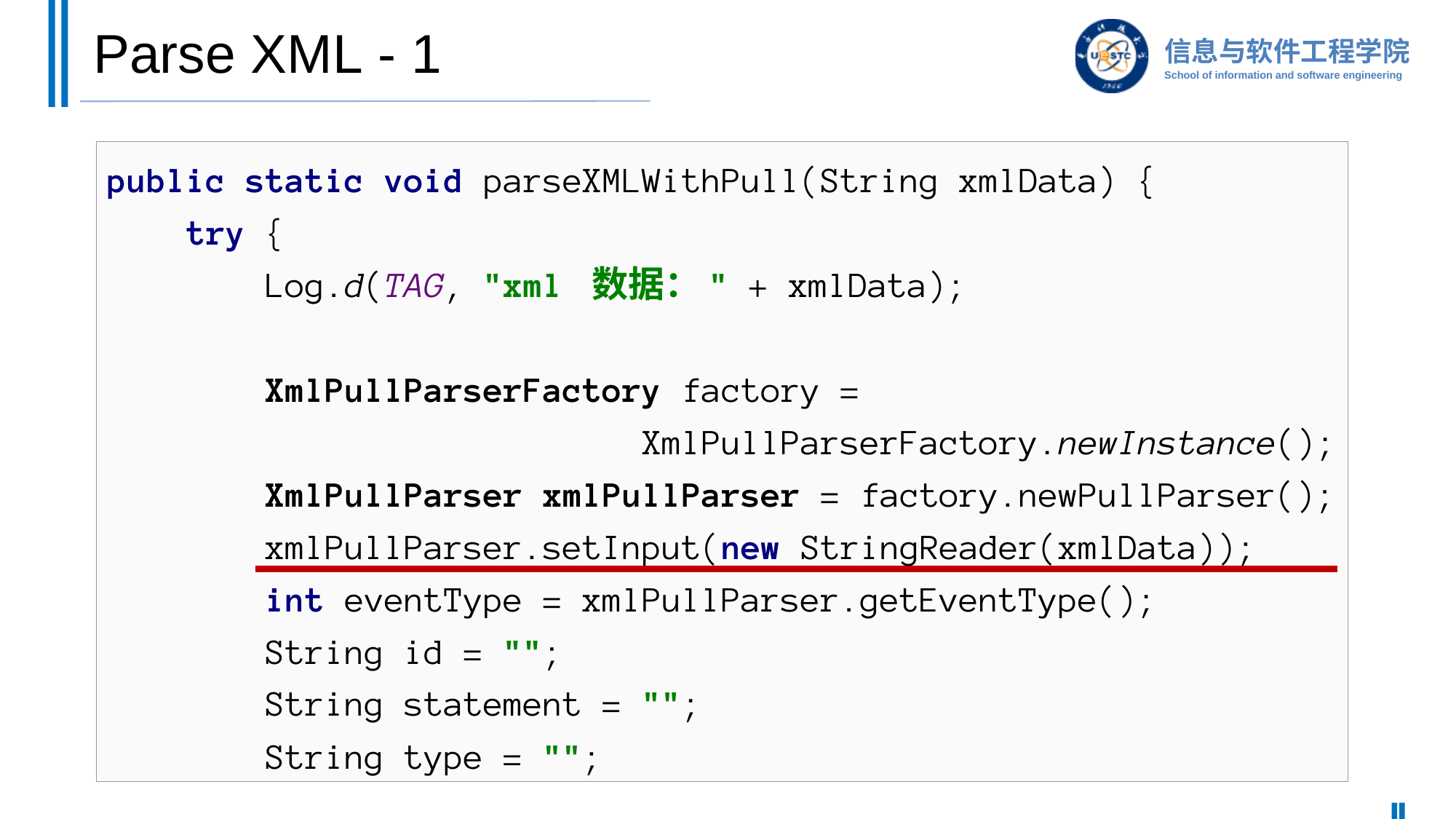

# Parse XML - 1
public static void parseXMLWithPull(String xmlData) {
    try {
        Log.d(TAG, "xml 数据：" + xmlData);
        XmlPullParserFactory factory =
                           XmlPullParserFactory.newInstance();
        XmlPullParser xmlPullParser = factory.newPullParser();
        xmlPullParser.setInput(new StringReader(xmlData));
        int eventType = xmlPullParser.getEventType();
        String id = "";
        String statement = "";
        String type = "";